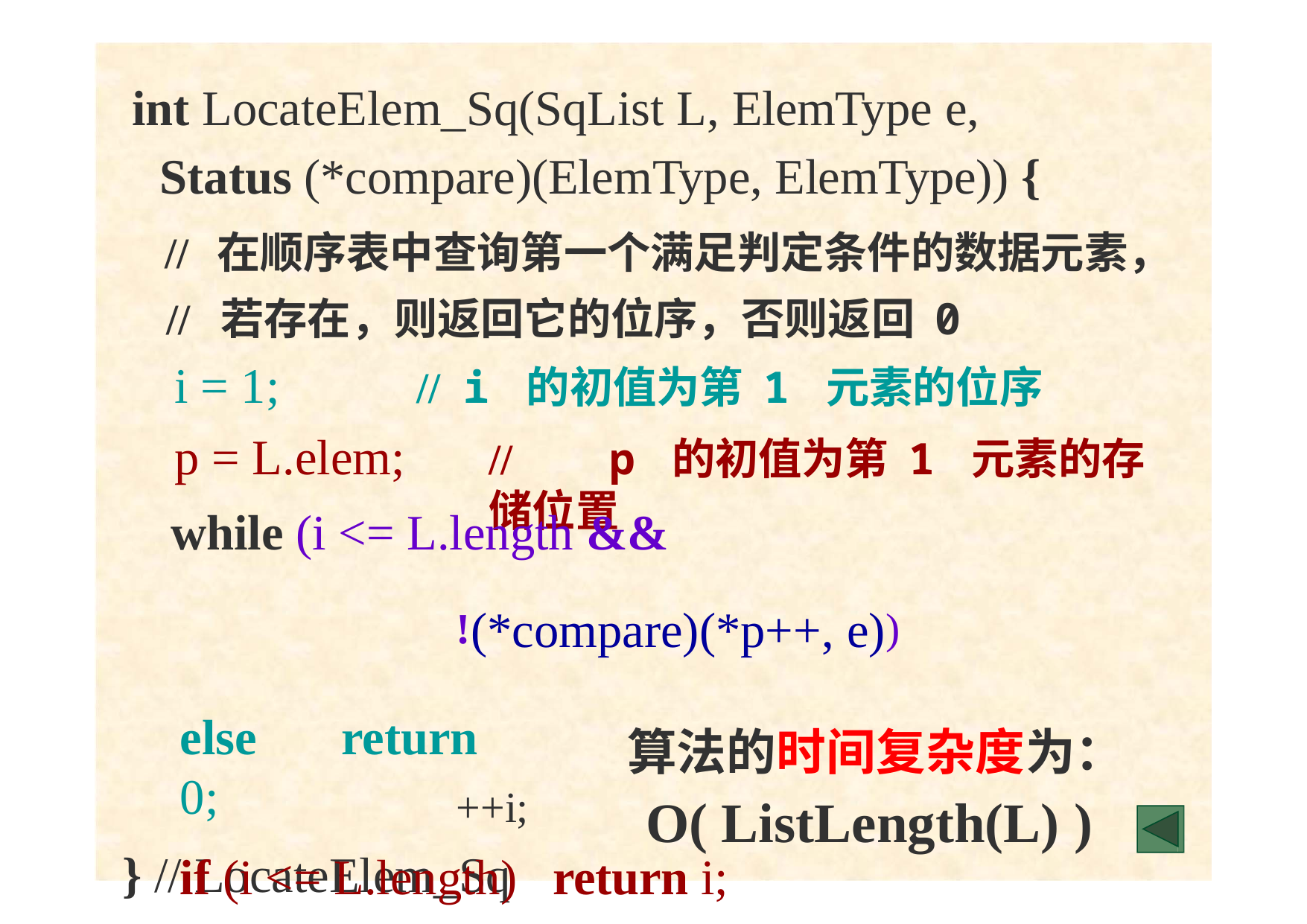

# int LocateElem_Sq(SqList L, ElemType e,
Status (*compare)(ElemType, ElemType)) {
//	在顺序表中查询第一个满足判定条件的数据元素，
//	若存在，则返回它的位序，否则返回 0
//	i 的初值为第 1 元素的位序
//	p 的初值为第 1 元素的存储位置
i = 1;
p = L.elem;
while (i <= L.length &&
!(*compare)(*p++, e))	++i;
if (i <= L.length)	return i;
else	return 0;
} // LocateElem_Sq
算法的时间复杂度为：
O( ListLength(L) )